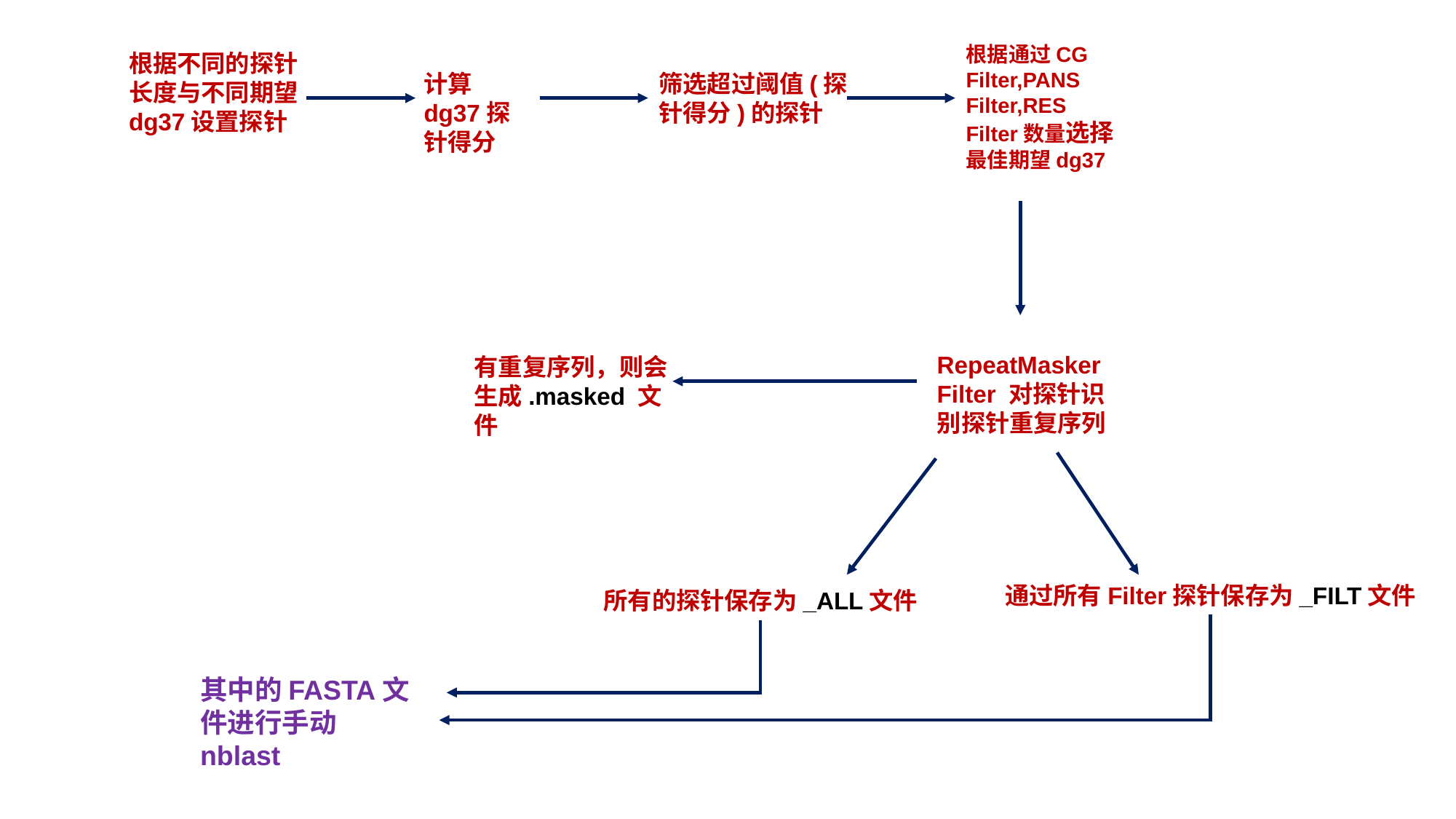

根据通过CG Filter,PANS Filter,RES Filter数量选择最佳期望dg37
根据不同的探针长度与不同期望dg37设置探针
筛选超过阈值(探针得分)的探针
计算dg37探针得分
RepeatMasker Filter 对探针识别探针重复序列

有重复序列，则会生成.masked 文件
通过所有Filter探针保存为_FILT文件
所有的探针保存为_ALL文件
其中的FASTA文件进行手动nblast